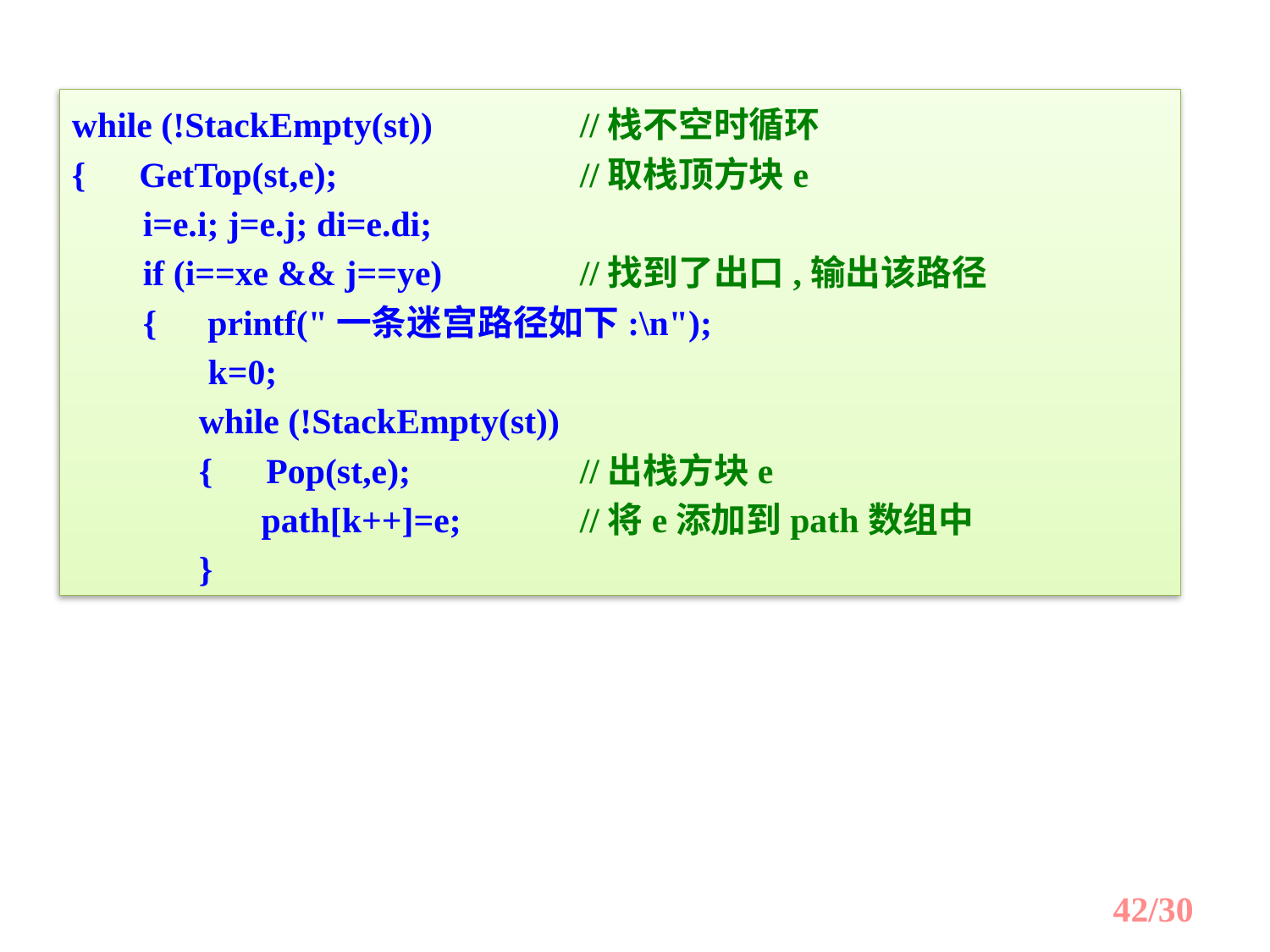

while (!StackEmpty(st))		//栈不空时循环
{      GetTop(st,e);		//取栈顶方块e
        i=e.i; j=e.j; di=e.di;
        if (i==xe && j==ye)		//找到了出口,输出该路径
        {	 printf("一条迷宫路径如下:\n");
	 k=0;
	while (!StackEmpty(st))
	{      Pop(st,e);		//出栈方块e
	       path[k++]=e;	//将e添加到path数组中
	}
42